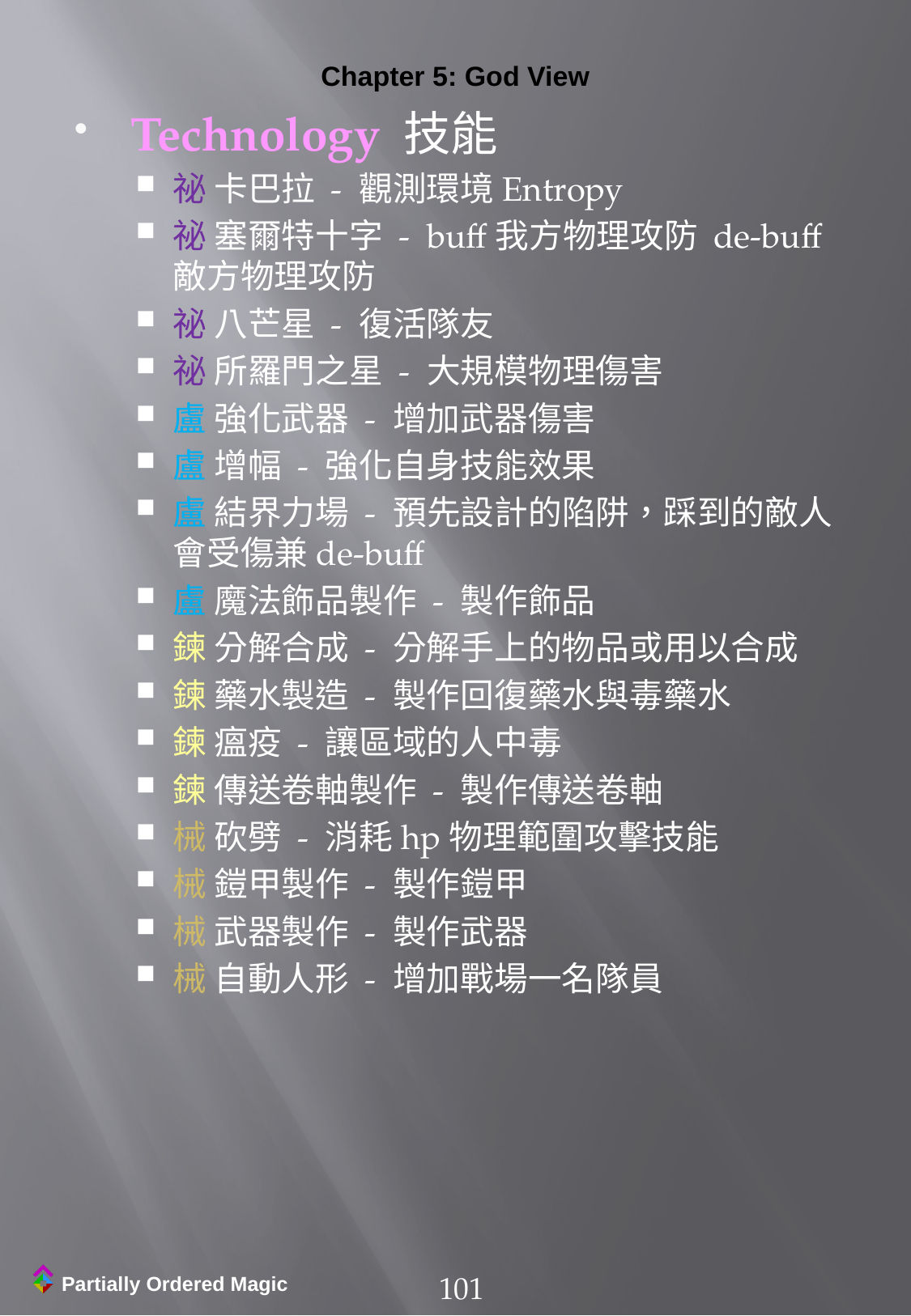

# Chapter 5: God View
Technology 技能
祕 卡巴拉 - 觀測環境Entropy
祕 塞爾特十字 -  buff我方物理攻防 de-buff敵方物理攻防
祕 八芒星 - 復活隊友
祕 所羅門之星 - 大規模物理傷害
盧 強化武器 - 增加武器傷害
盧 增幅 - 強化自身技能效果
盧 結界力場 - 預先設計的陷阱，踩到的敵人會受傷兼de-buff
盧 魔法飾品製作 - 製作飾品
鍊 分解合成 - 分解手上的物品或用以合成
鍊 藥水製造 - 製作回復藥水與毒藥水
鍊 瘟疫 - 讓區域的人中毒
鍊 傳送卷軸製作 - 製作傳送卷軸
械 砍劈 - 消耗hp物理範圍攻擊技能
械 鎧甲製作 - 製作鎧甲
械 武器製作 - 製作武器
械 自動人形 - 增加戰場一名隊員